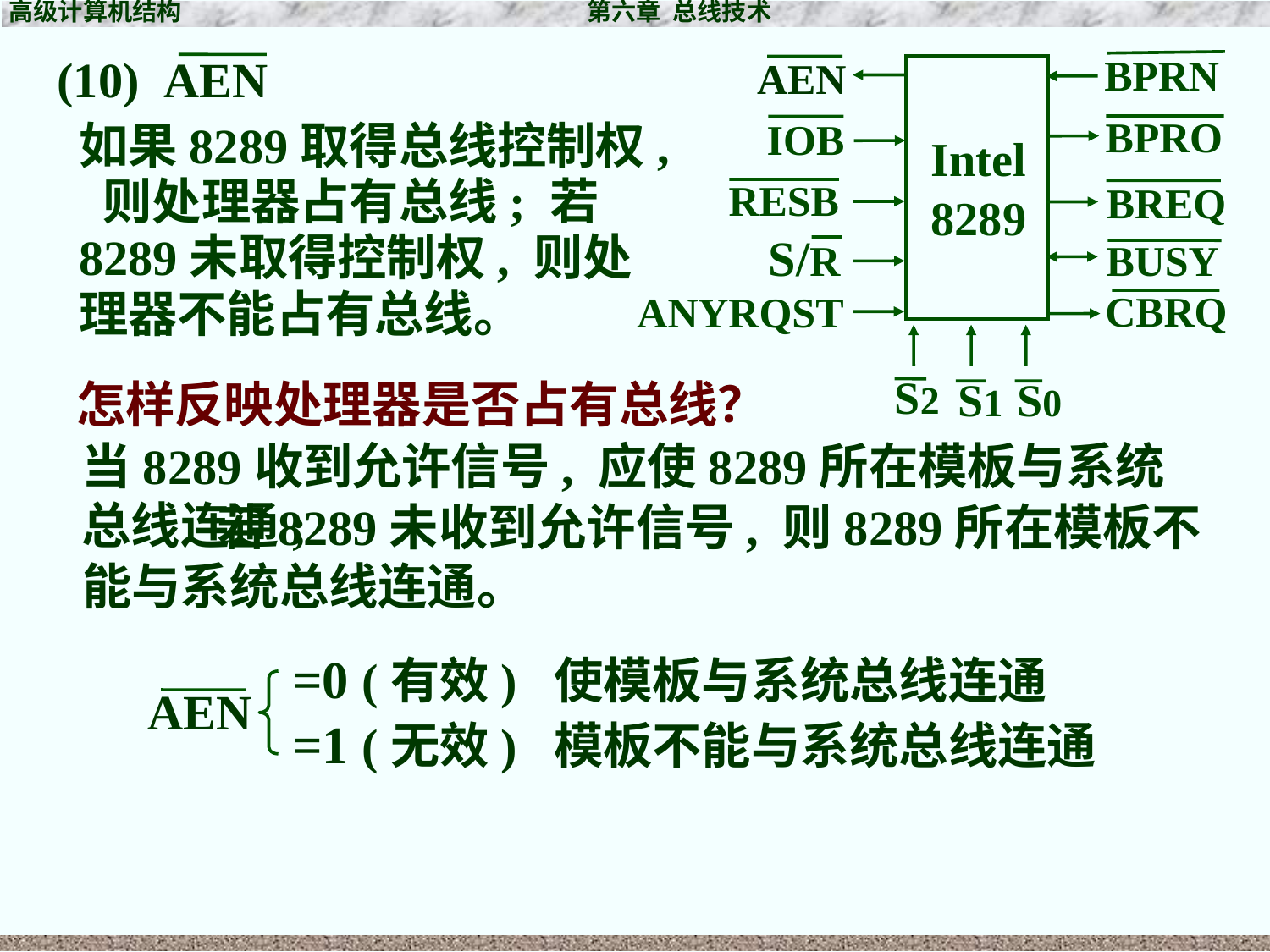

高级计算机结构                                                                       第六章  总线技术

(10)  AEN

BPRN

 Intel
 8289

BPRO
IOB

RESB
BREQ

CBRQ

S/R

BUSY

S2

S1

S0

ANYRQST
AEN

如果8289取得总线控制权, 则处理器占有总线; 若8289未取得控制权, 则处理器不能占有总线。
怎样反映处理器是否占有总线？
当8289收到允许信号, 应使8289所在模板与系统总线连通;
           若8289未收到允许信号, 则8289所在模板不能与系统总线连通。

=0 (有效)  使模板与系统总线连通

AEN

=1 (无效)  模板不能与系统总线连通